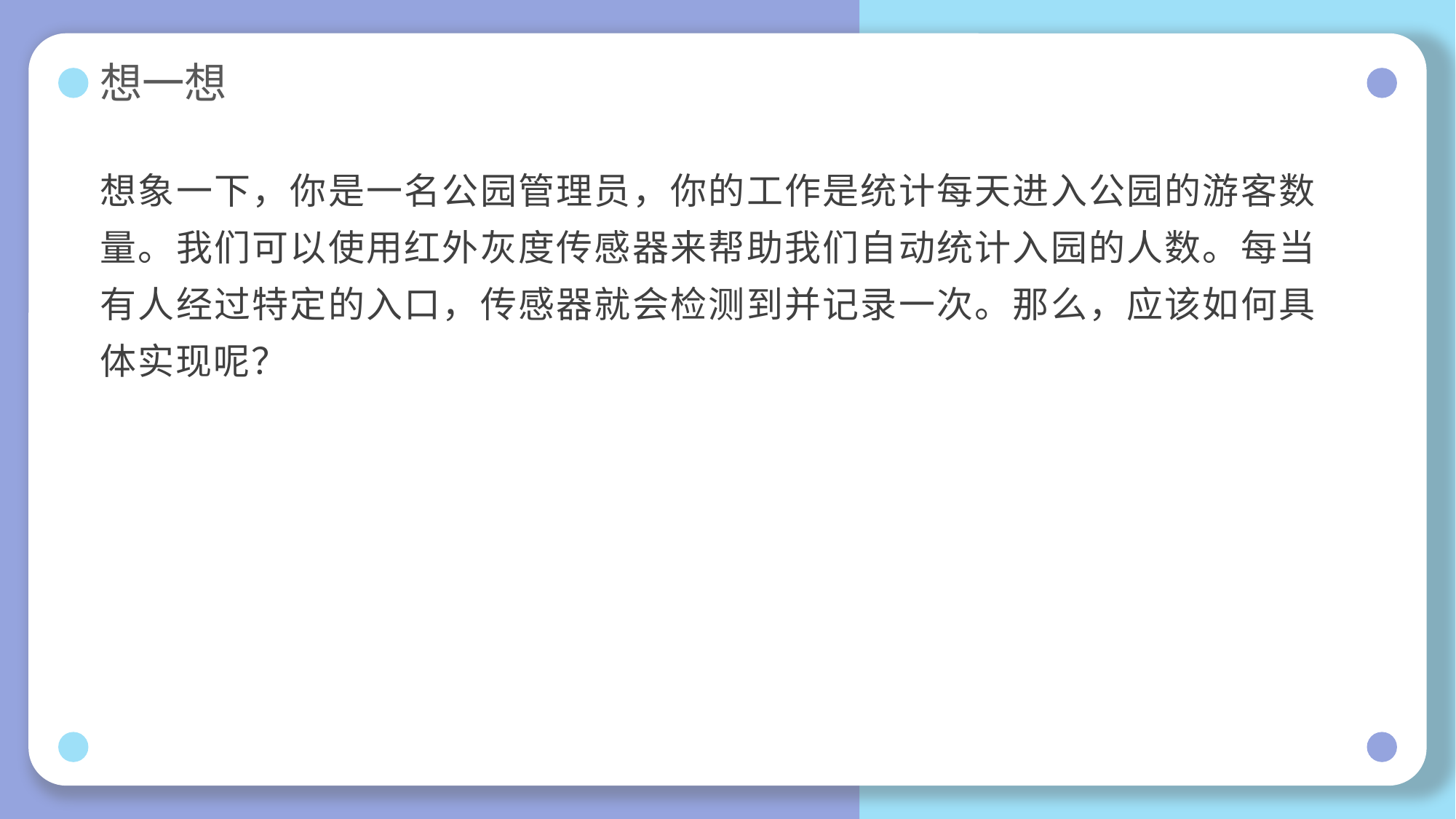

# 想一想
想象一下，你是一名公园管理员，你的工作是统计每天进入公园的游客数量。我们可以使用红外灰度传感器来帮助我们自动统计入园的人数。每当有人经过特定的入口，传感器就会检测到并记录一次。那么，应该如何具体实现呢？